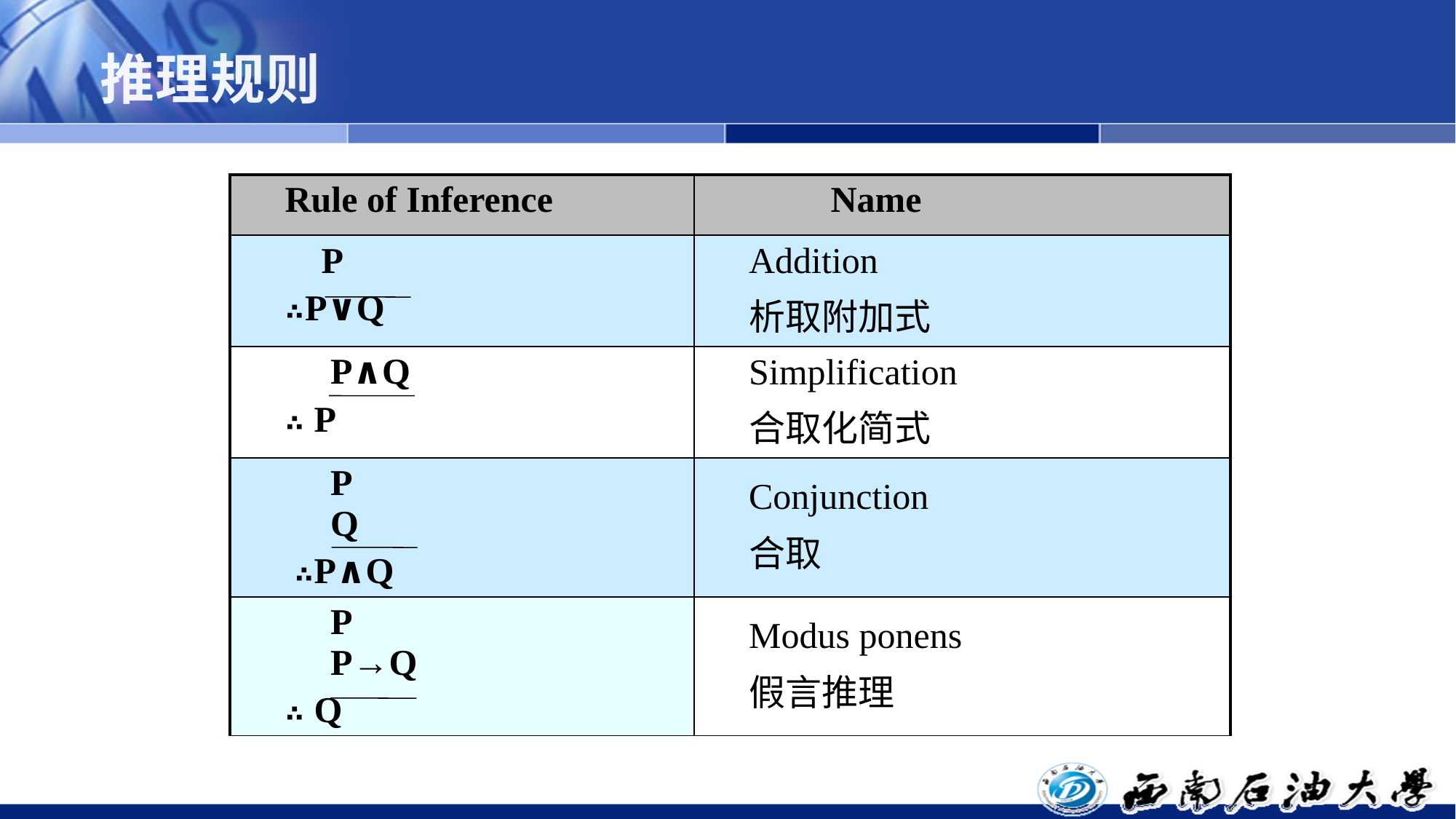

# 推理规则
| Rule of Inference | Name |
| --- | --- |
| P ∴P∨Q | Addition 析取附加式 |
| P∧Q ∴ P | Simplification 合取化简式 |
| P Q ∴P∧Q | Conjunction 合取 |
| P P→Q ∴ Q | Modus ponens 假言推理 |